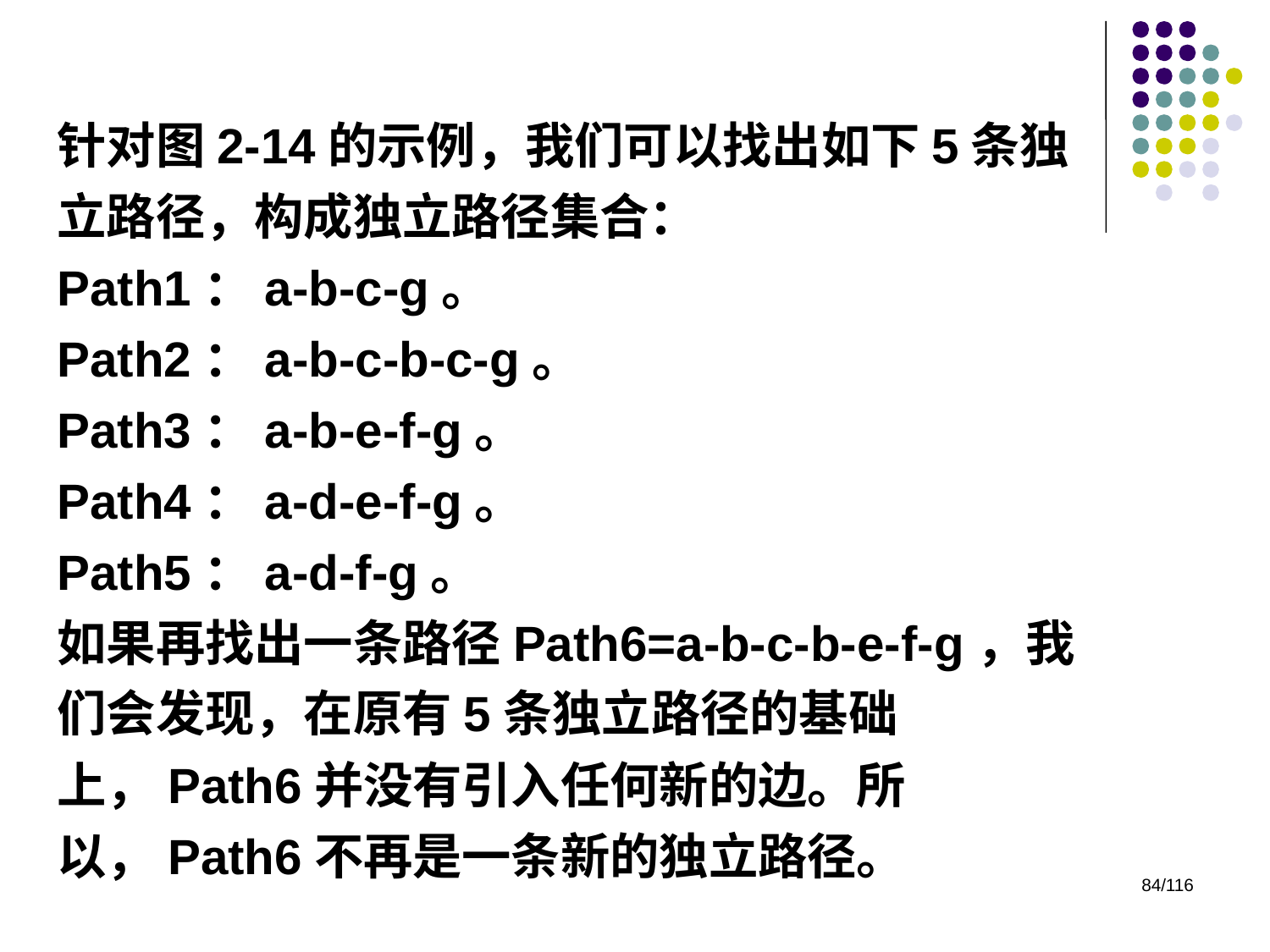

针对图2-14的示例，我们可以找出如下5条独立路径，构成独立路径集合：
Path1：a-b-c-g。
Path2：a-b-c-b-c-g。
Path3：a-b-e-f-g。
Path4：a-d-e-f-g。
Path5：a-d-f-g。
如果再找出一条路径Path6=a-b-c-b-e-f-g，我们会发现，在原有5条独立路径的基础上，Path6并没有引入任何新的边。所以，Path6不再是一条新的独立路径。
84/116